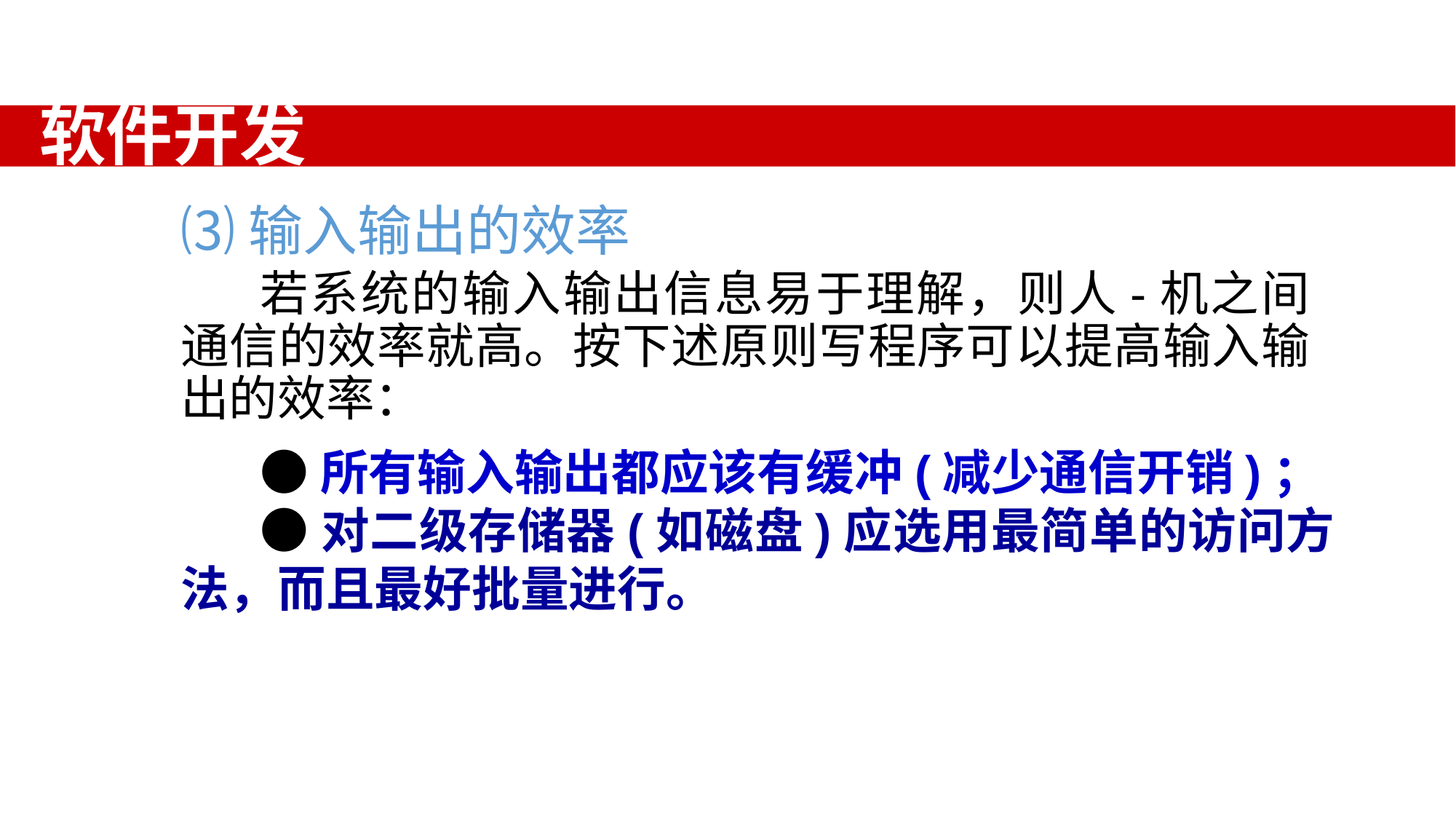

软件开发

⑶输入输出的效率
若系统的输入输出信息易于理解，则人-机之间通信的效率就高。按下述原则写程序可以提高输入输出的效率：
●所有输入输出都应该有缓冲(减少通信开销)；
●对二级存储器(如磁盘)应选用最简单的访问方法，而且最好批量进行。